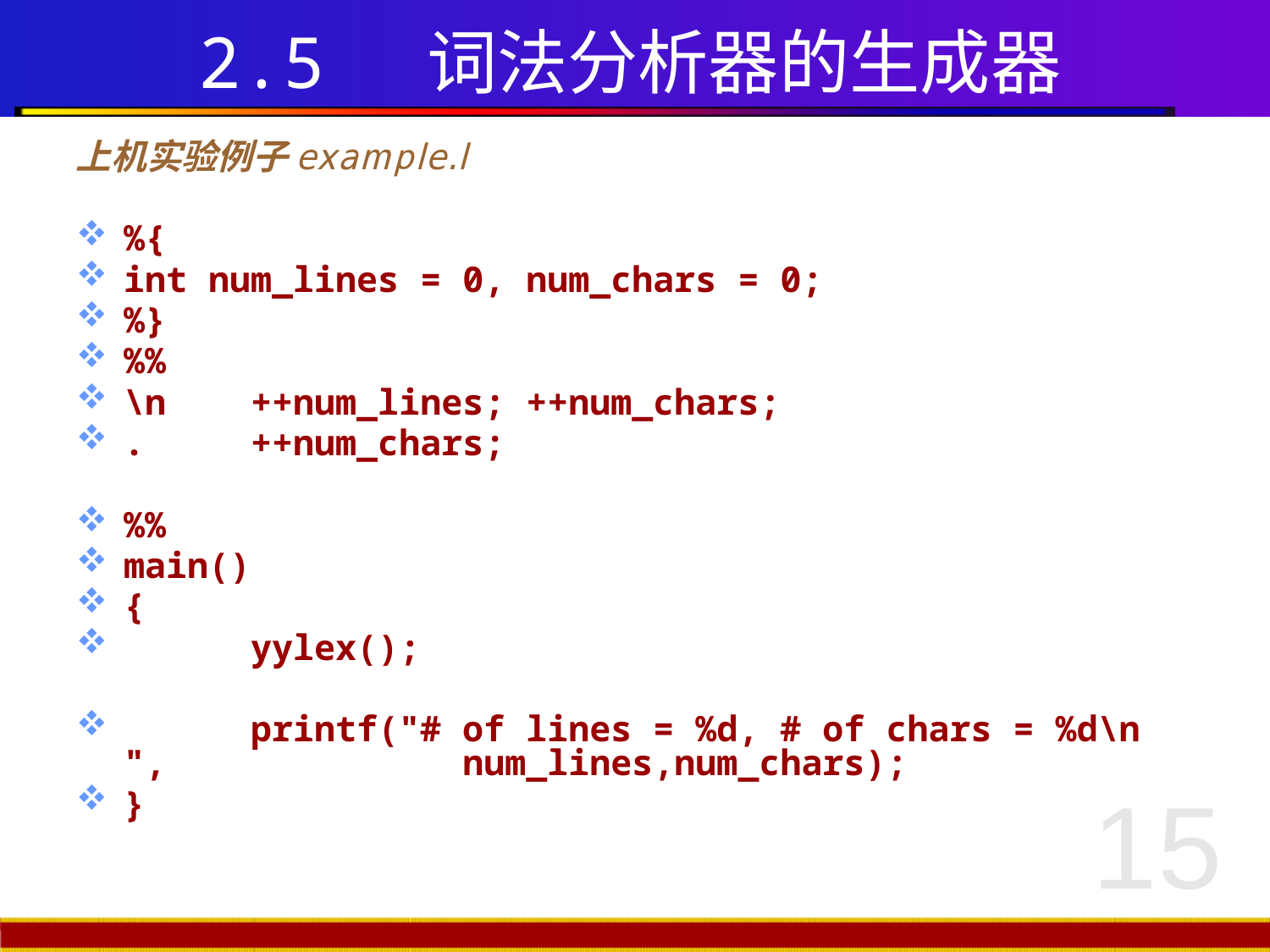

# 2.5  词法分析器的生成器
上机实验例子example.l

%{
int num_lines = 0, num_chars = 0;
%}
%%
\n    ++num_lines; ++num_chars;
.     ++num_chars;

%%
main()
{
	yylex();

	printf("# of lines = %d, # of chars = %d\n ",              num_lines,num_chars);
}
15